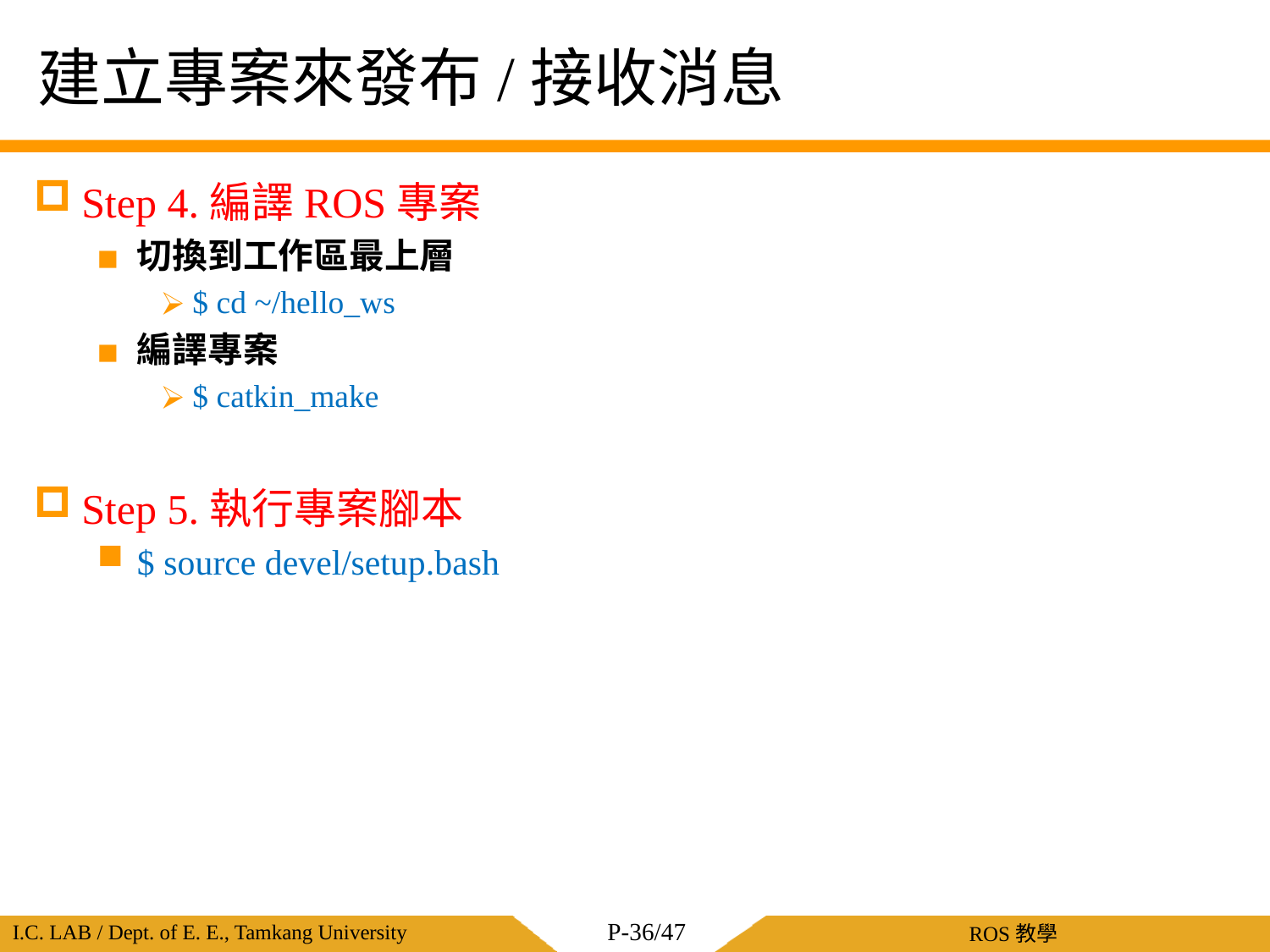

# 建立專案來發布/接收消息
Step 4.編譯ROS專案
切換到工作區最上層
$ cd ~/hello_ws
編譯專案
$ catkin_make

Step 5.執行專案腳本
$ source devel/setup.bash